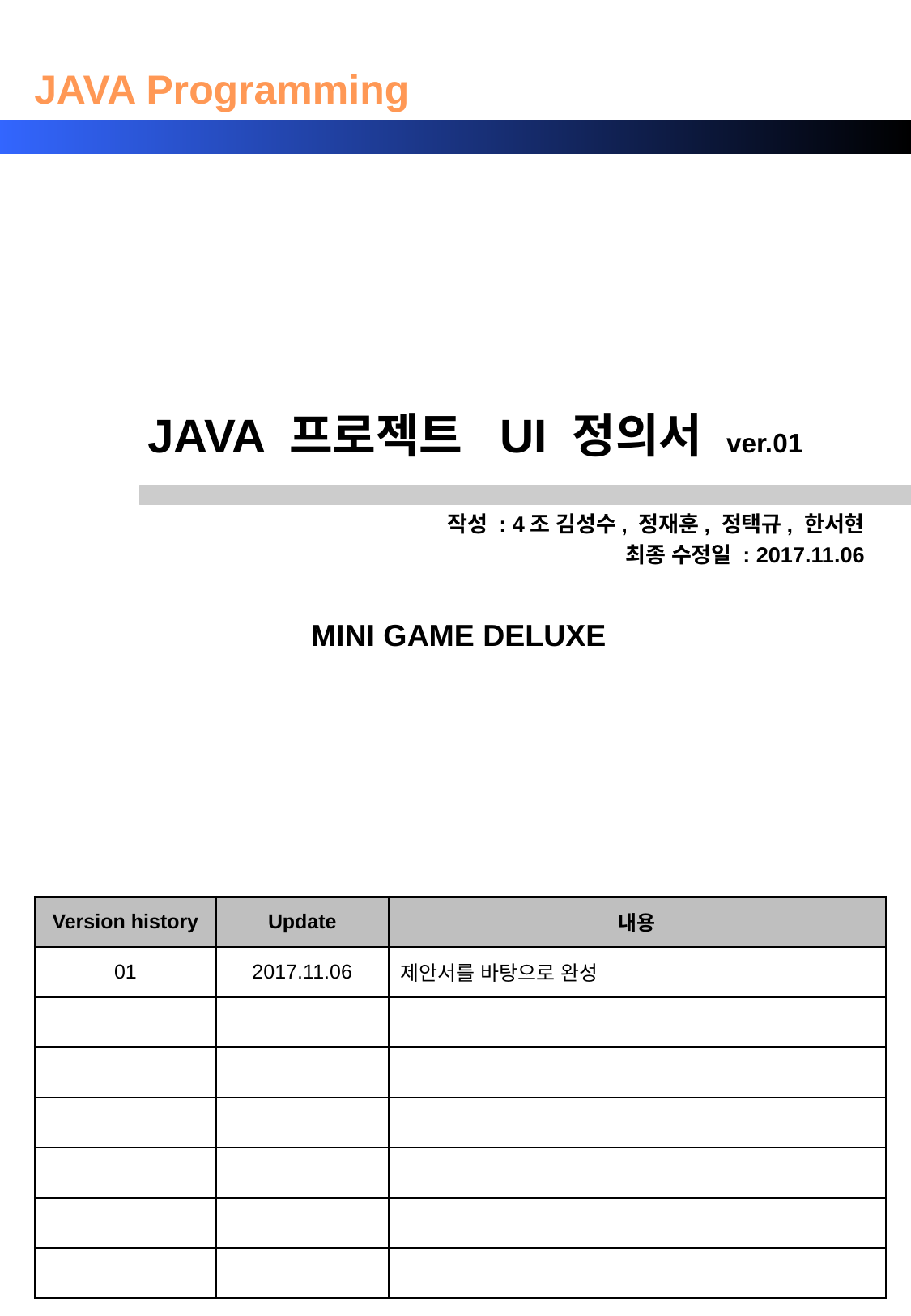

# JAVA 프로젝트  UI 정의서 ver.01

	작성 : 4조 김성수, 정재훈, 정택규, 한서현
	최종 수정일 : 2017.11.06
MINI GAME DELUXE
| Version history | Update | 내용 |
| --- | --- | --- |
| 01 | 2017.11.06 | 제안서를 바탕으로 완성 |
|  |  |  |
|  |  |  |
|  |  |  |
|  |  |  |
|  |  |  |
|  |  |  |